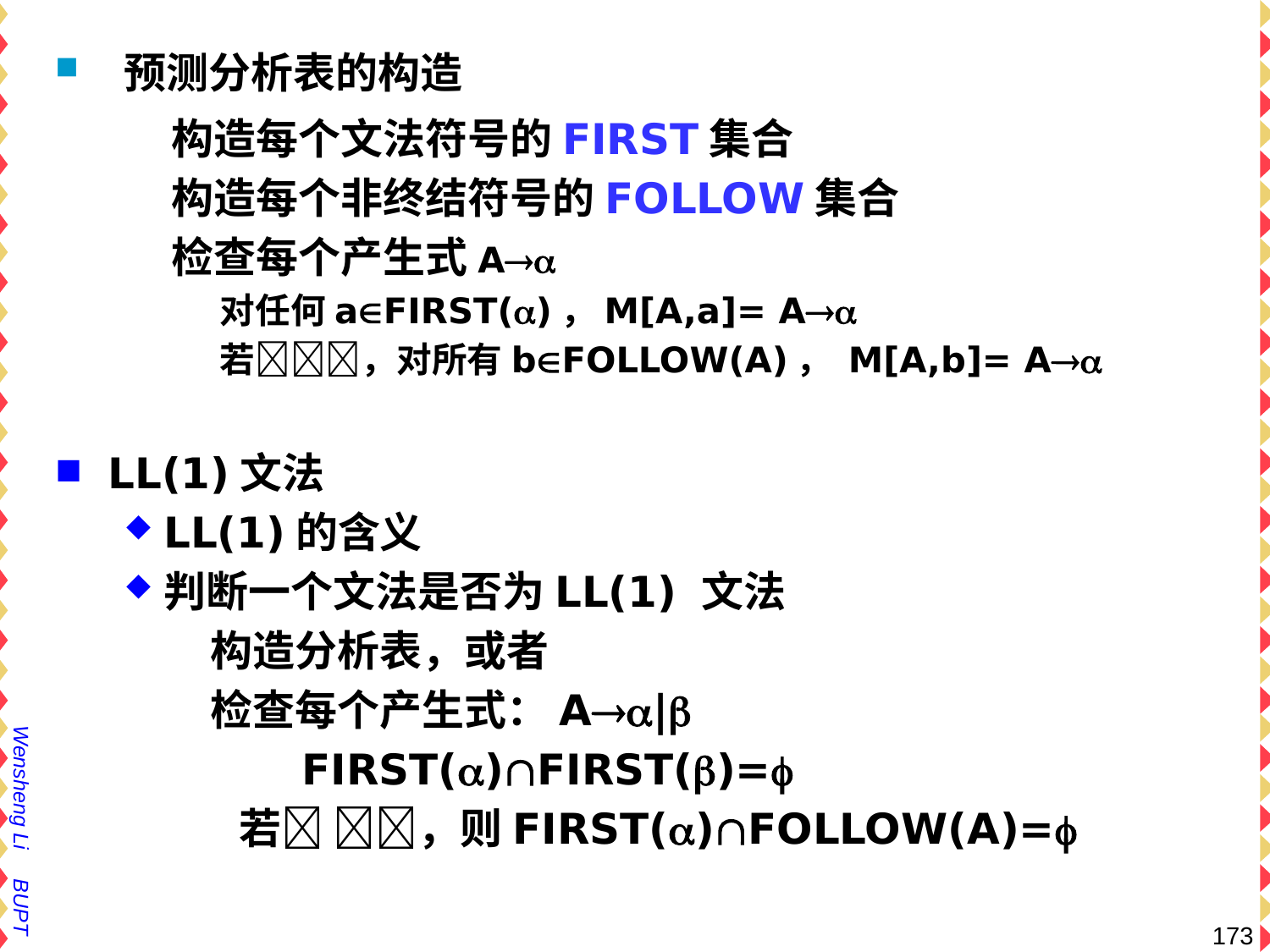

# 预测分析表的构造
构造每个文法符号的FIRST集合
构造每个非终结符号的FOLLOW集合
检查每个产生式A→α
     对任何a∈FIRST(α)，M[A,a]= A→α
     若α⇒ε，对所有b∈FOLLOW(A)， M[A,b]= A→α
LL(1)文法
LL(1)的含义
判断一个文法是否为LL(1) 文法
        构造分析表，或者
        检查每个产生式：A→α|β
            FIRST(α)∩FIRST(β)=φ
           若β ⇒ε，则FIRST(α)∩FOLLOW(A)=φ
173